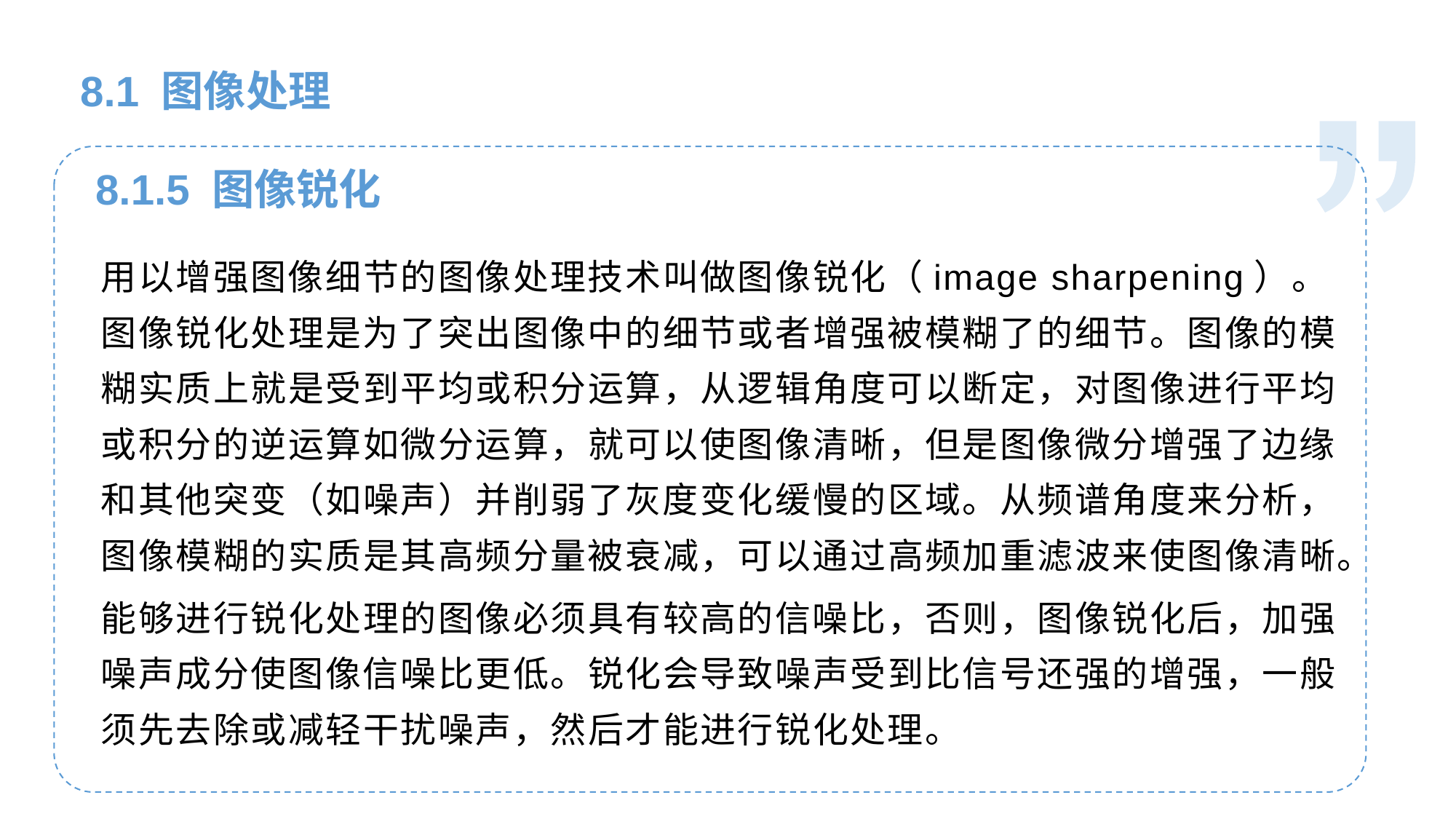

人工智能基础
8.1 图像处理

8.1.5 图像锐化
用以增强图像细节的图像处理技术叫做图像锐化（image sharpening）。图像锐化处理是为了突出图像中的细节或者增强被模糊了的细节。图像的模糊实质上就是受到平均或积分运算，从逻辑角度可以断定，对图像进行平均或积分的逆运算如微分运算，就可以使图像清晰，但是图像微分增强了边缘和其他突变（如噪声）并削弱了灰度变化缓慢的区域。从频谱角度来分析，图像模糊的实质是其高频分量被衰减，可以通过高频加重滤波来使图像清晰。
能够进行锐化处理的图像必须具有较高的信噪比，否则，图像锐化后，加强噪声成分使图像信噪比更低。锐化会导致噪声受到比信号还强的增强，一般须先去除或减轻干扰噪声，然后才能进行锐化处理。